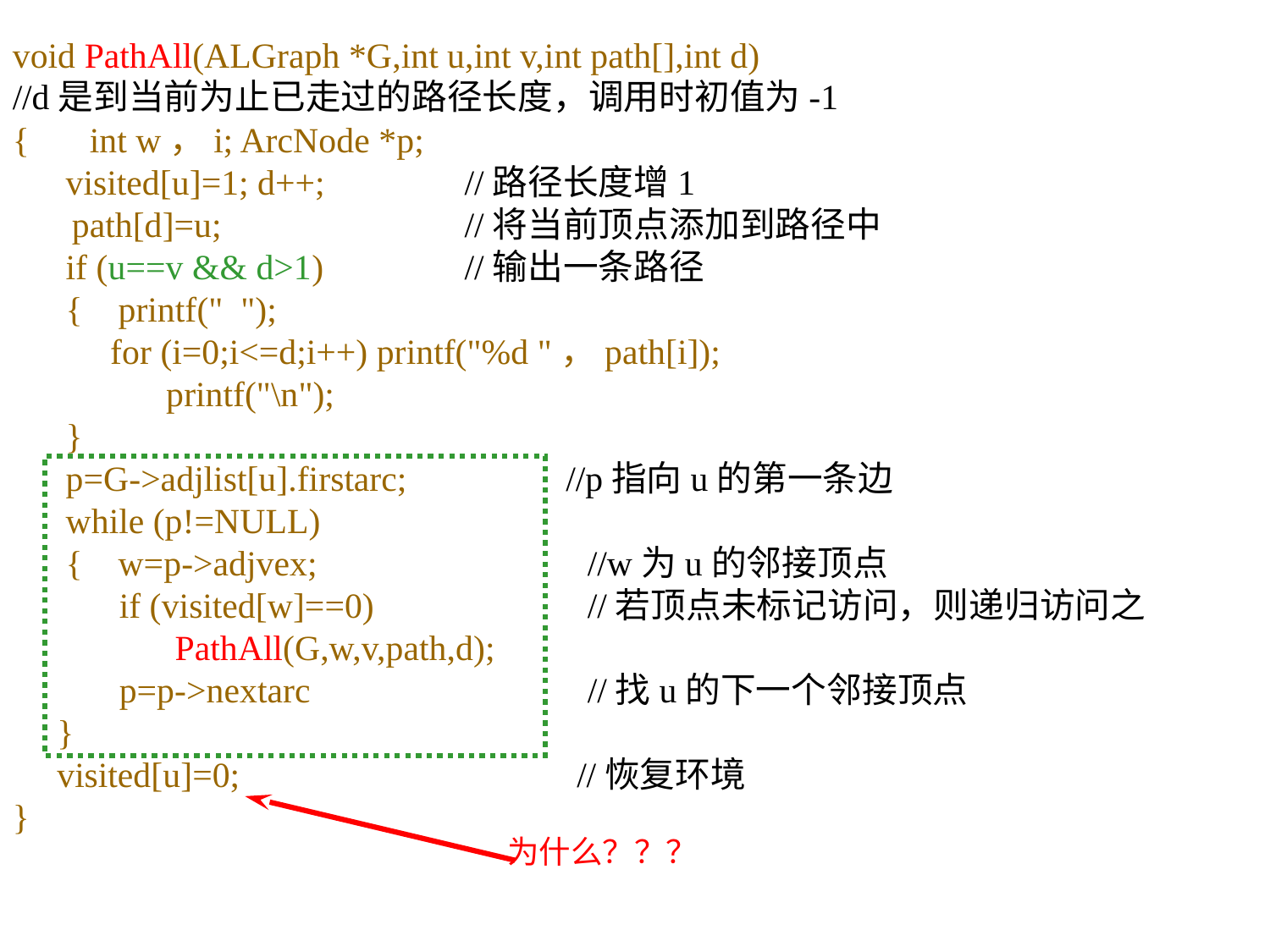

void PathAll(ALGraph *G,int u,int v,int path[],int d)
//d是到当前为止已走过的路径长度，调用时初值为-1
{　 int w，i; ArcNode *p;
      visited[u]=1; d++; 	        //路径长度增1
　  path[d]=u;		        //将当前顶点添加到路径中
      if (u==v && d>1)	        //输出一条路径
      {    printf("  ");
           for (i=0;i<=d;i++) printf("%d "，path[i]);
	   printf("\n");
      }
      p=G->adjlist[u].firstarc;    　　　//p指向u的第一条边
      while (p!=NULL)
      {    w=p->adjvex;	        　　　//w为u的邻接顶点
            if (visited[w]==0)	        　　　//若顶点未标记访问，则递归访问之
	    PathAll(G,w,v,path,d);
            p=p->nextarc	        　　　//找u的下一个邻接顶点
     }
     visited[u]=0;  		         　　  //恢复环境
}

为什么？？？